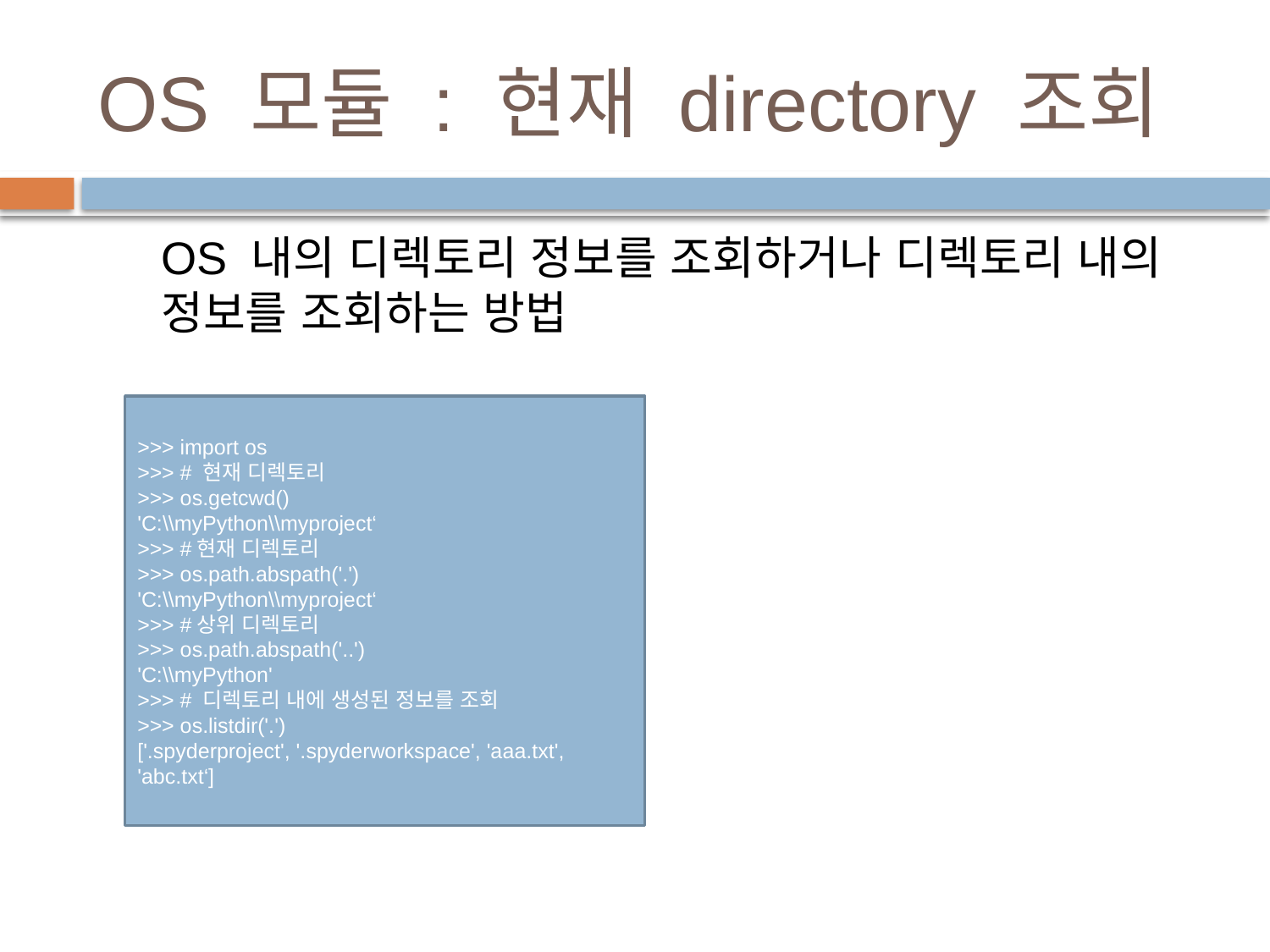

# OS 모듈 : 현재 directory 조회
OS 내의 디렉토리 정보를 조회하거나 디렉토리 내의 정보를 조회하는 방법
>>> import os
>>> # 현재 디렉토리
>>> os.getcwd()
'C:\\myPython\\myproject‘
>>> #현재 디렉토리
>>> os.path.abspath('.')
'C:\\myPython\\myproject‘
>>> #상위 디렉토리
>>> os.path.abspath('..')
'C:\\myPython'
>>> # 디렉토리 내에 생성된 정보를 조회
>>> os.listdir('.')
['.spyderproject', '.spyderworkspace', 'aaa.txt', 'abc.txt‘]